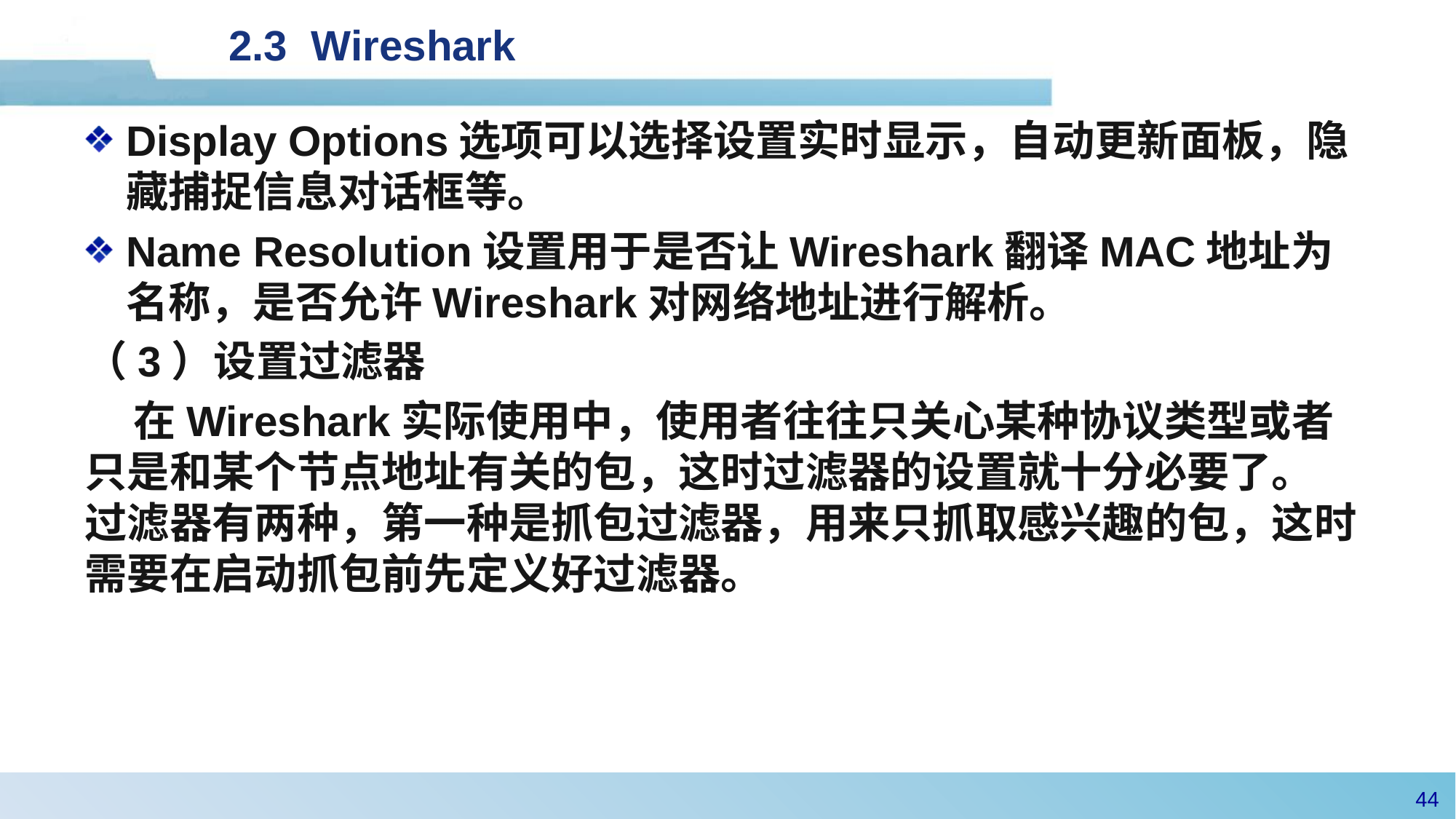

2.3  Wireshark
Display Options选项可以选择设置实时显示，自动更新面板，隐藏捕捉信息对话框等。
Name Resolution设置用于是否让Wireshark翻译MAC地址为名称，是否允许Wireshark对网络地址进行解析。
（3）设置过滤器
    在Wireshark实际使用中，使用者往往只关心某种协议类型或者只是和某个节点地址有关的包，这时过滤器的设置就十分必要了。
过滤器有两种，第一种是抓包过滤器，用来只抓取感兴趣的包，这时需要在启动抓包前先定义好过滤器。
44